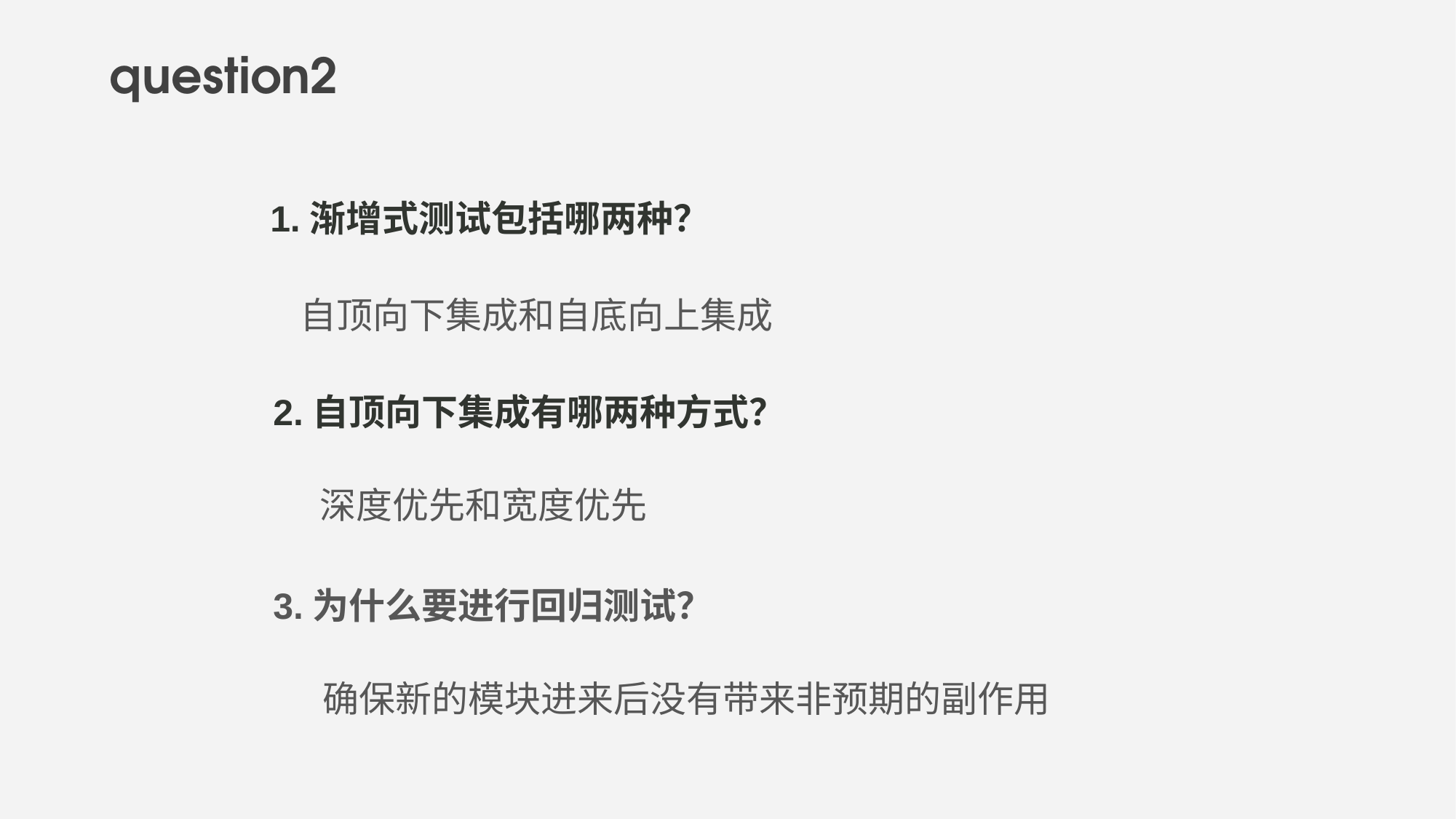

question2
1.渐增式测试包括哪两种？
自顶向下集成和自底向上集成
2.自顶向下集成有哪两种方式？
深度优先和宽度优先
3.为什么要进行回归测试？
确保新的模块进来后没有带来非预期的副作用